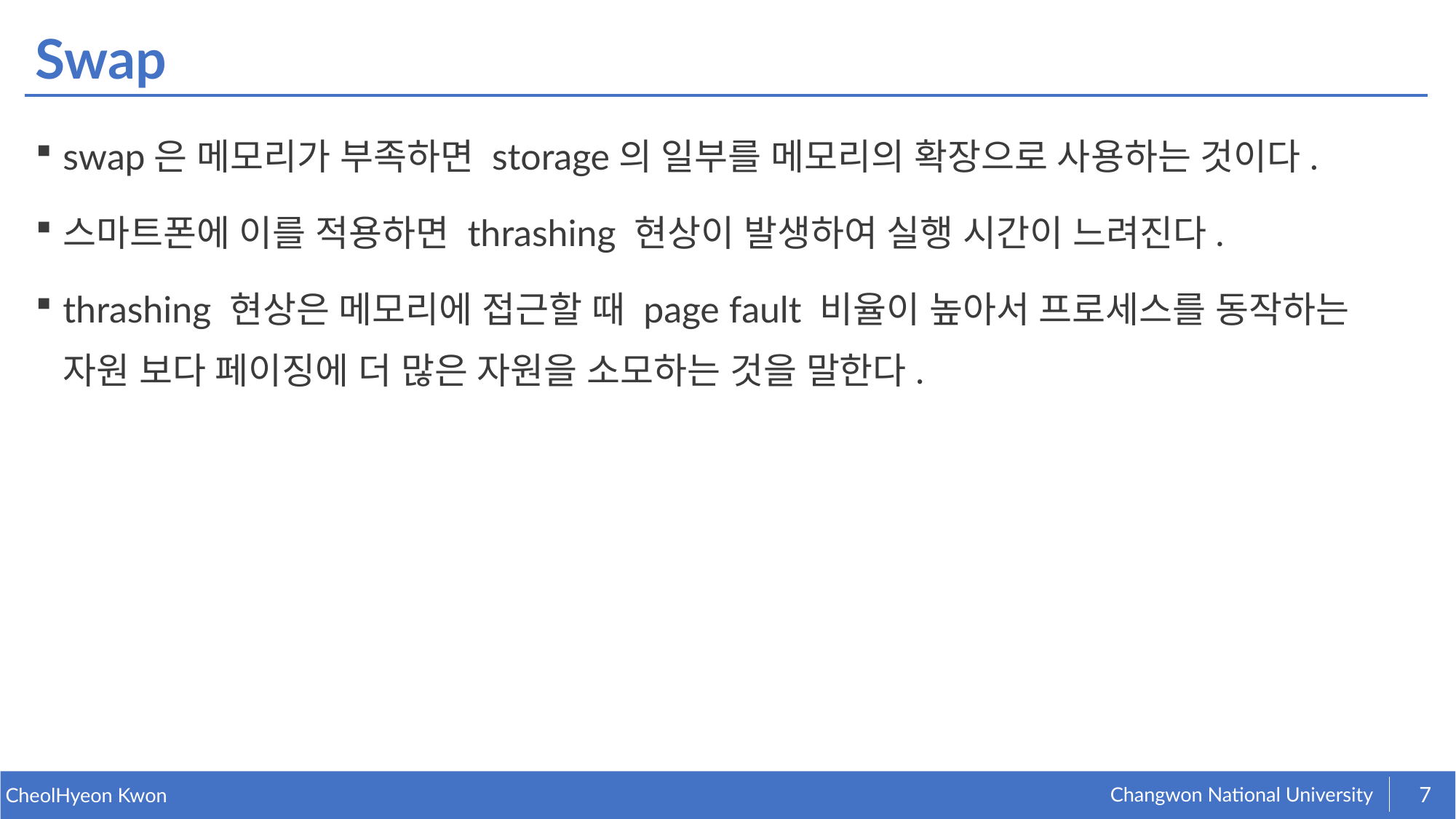

# Swap
swap은 메모리가 부족하면 storage의 일부를 메모리의 확장으로 사용하는 것이다.
스마트폰에 이를 적용하면 thrashing 현상이 발생하여 실행 시간이 느려진다.
thrashing 현상은 메모리에 접근할 때 page fault 비율이 높아서 프로세스를 동작하는 자원 보다 페이징에 더 많은 자원을 소모하는 것을 말한다.

7